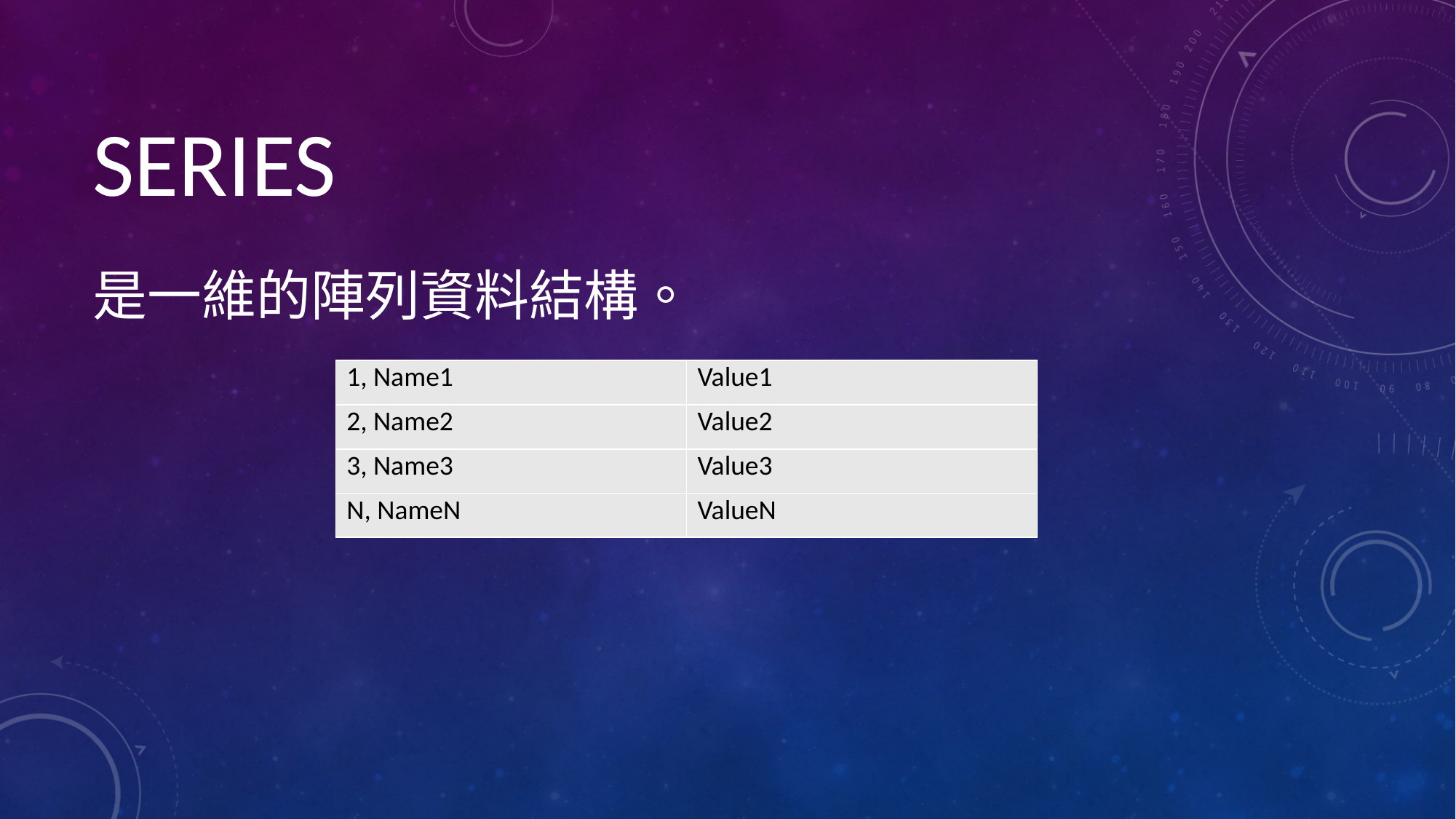

# series
是一維的陣列資料結構。
| 1, Name1 | Value1 |
| --- | --- |
| 2, Name2 | Value2 |
| 3, Name3 | Value3 |
| N, NameN | ValueN |